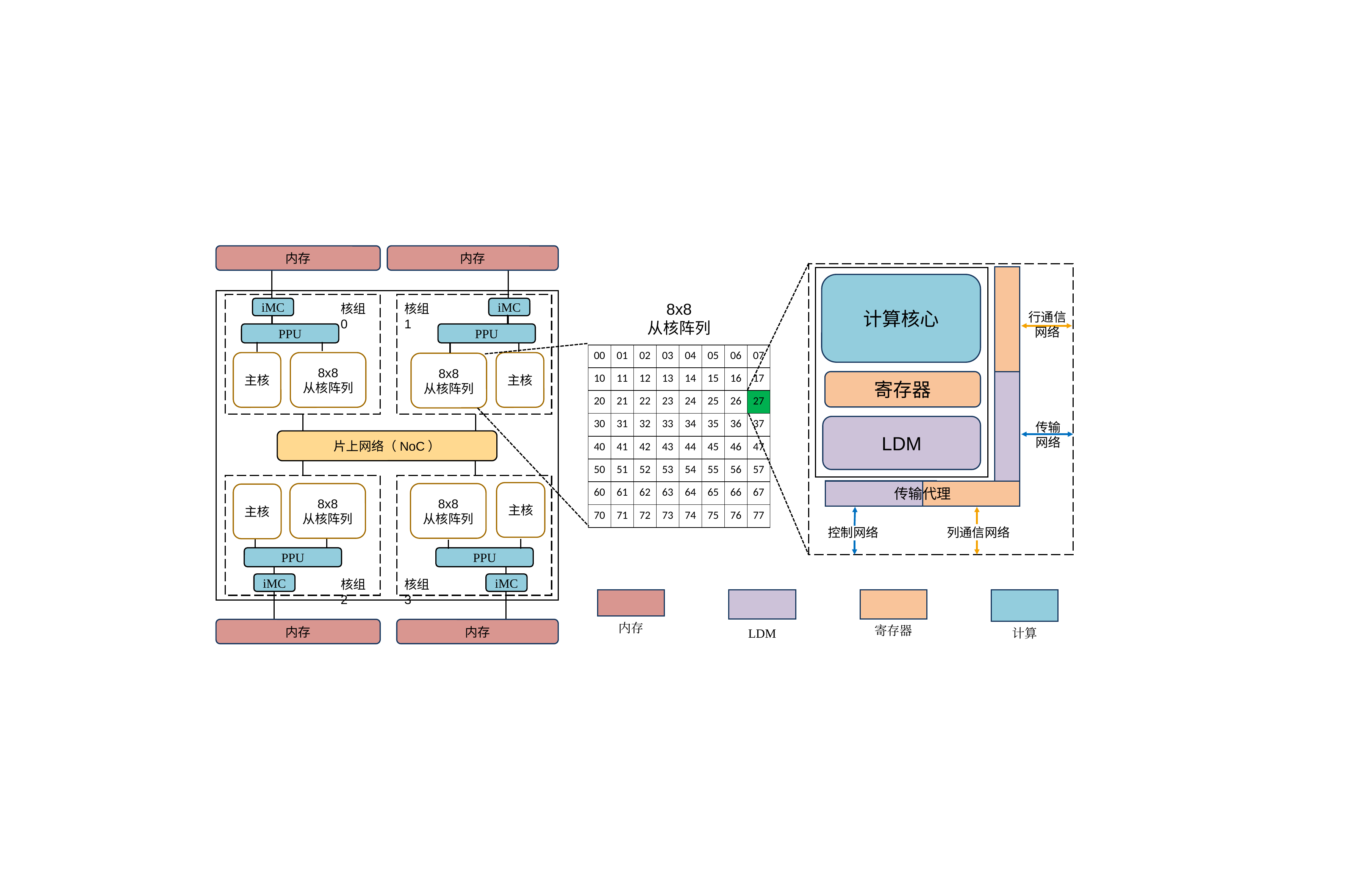

内存
内存

计算核心

8x8
从核阵列
核组0
核组1
iMC
iMC
行通信
网络
PPU
PPU
| 00 | 01 | 02 | 03 | 04 | 05 | 06 | 07 |
| --- | --- | --- | --- | --- | --- | --- | --- |
| 10 | 11 | 12 | 13 | 14 | 15 | 16 | 17 |
| 20 | 21 | 22 | 23 | 24 | 25 | 26 | 27 |
| 30 | 31 | 32 | 33 | 34 | 35 | 36 | 37 |
| 40 | 41 | 42 | 43 | 44 | 45 | 46 | 47 |
| 50 | 51 | 52 | 53 | 54 | 55 | 56 | 57 |
| 60 | 61 | 62 | 63 | 64 | 65 | 66 | 67 |
| 70 | 71 | 72 | 73 | 74 | 75 | 76 | 77 |
主核
8x8
从核阵列
主核
8x8
从核阵列

寄存器
LDM
传输
网络
片上网络（NoC）

传输代理
主核
8x8
从核阵列
8x8
从核阵列
主核
列通信网络
控制网络
PPU
PPU

核组2
核组3
iMC
iMC
内存
内存
内存
寄存器
LDM
计算